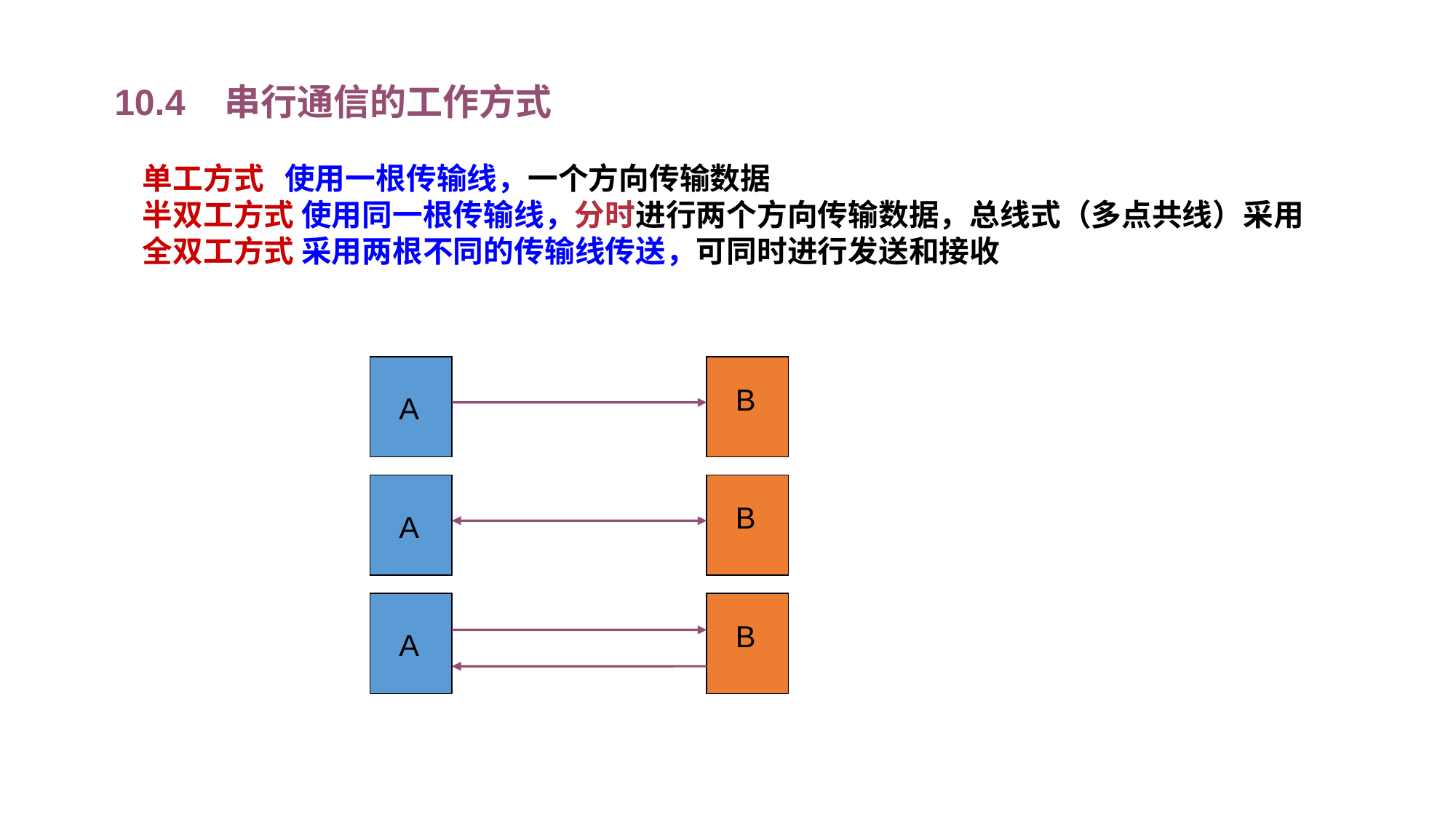

10.4   串行通信的工作方式

   单工方式   使用一根传输线，一个方向传输数据
   半双工方式 使用同一根传输线，分时进行两个方向传输数据，总线式（多点共线）采用
   全双工方式 采用两根不同的传输线传送，可同时进行发送和接收

B
A

B
A

B
A